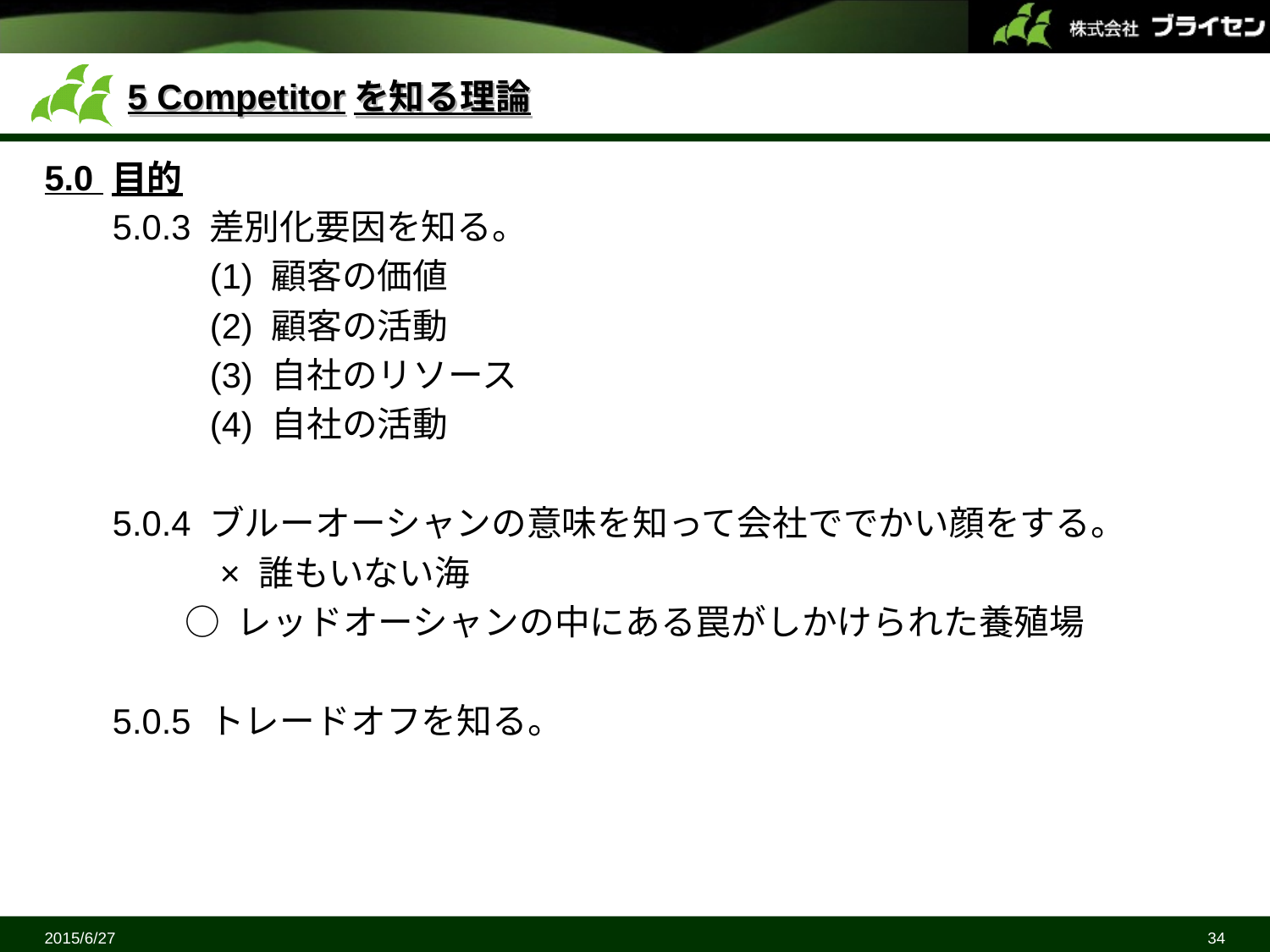

# 5 Competitorを知る理論
5.0 目的
       5.0.3 差別化要因を知る。
                 (1) 顧客の価値
                 (2) 顧客の活動
                 (3) 自社のリソース
                 (4) 自社の活動

       5.0.4 ブルーオーシャンの意味を知って会社ででかい顔をする。
                  × 誰もいない海
                  ○ レッドオーシャンの中にある罠がしかけられた養殖場

       5.0.5 トレードオフを知る。
2015/6/27
34